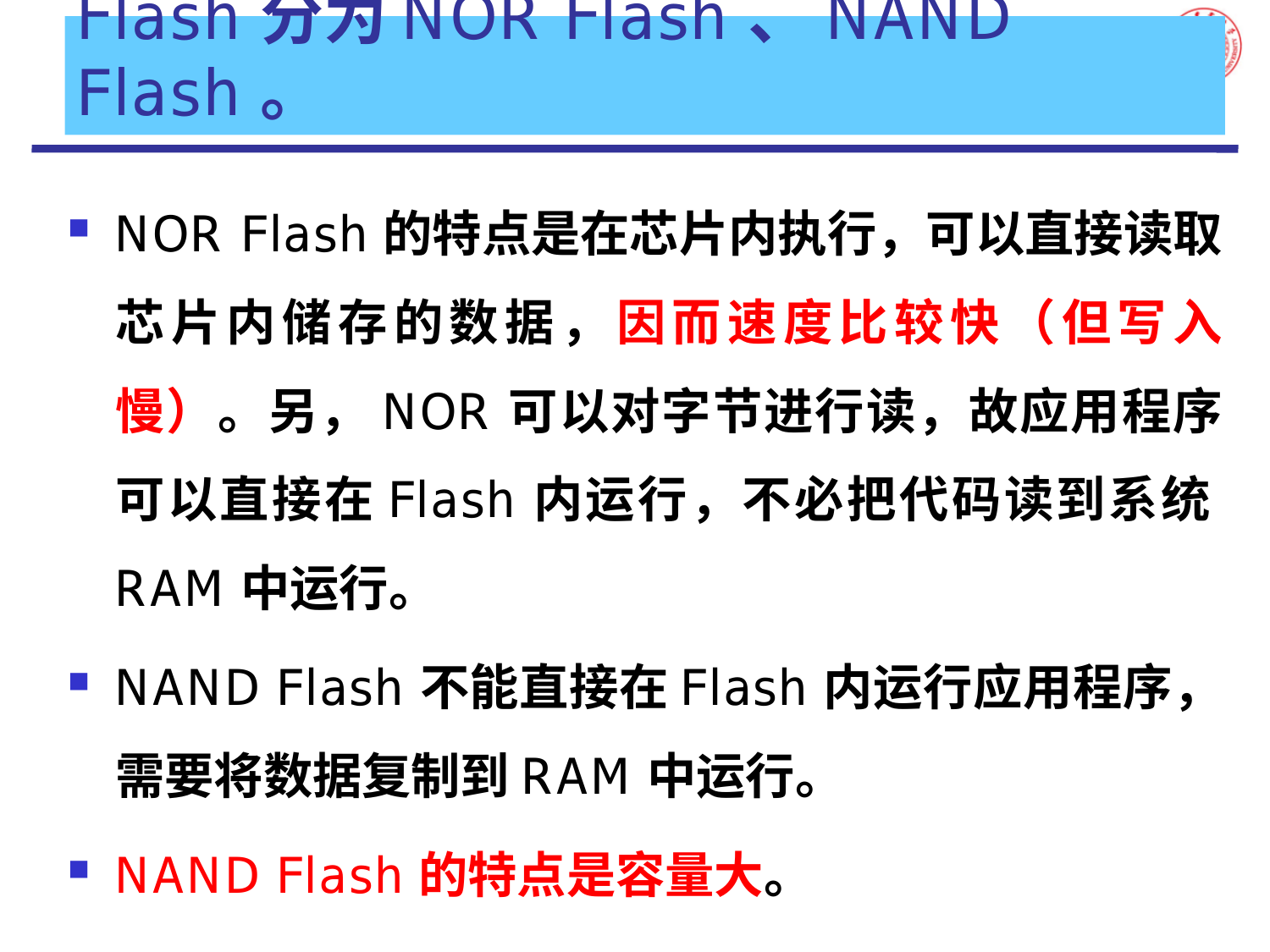

# Flash分为NOR Flash、NAND Flash。
NOR Flash的特点是在芯片内执行，可以直接读取芯片内储存的数据，因而速度比较快（但写入慢）。另，NOR可以对字节进行读，故应用程序可以直接在Flash内运行，不必把代码读到系统RAM中运行。
NAND Flash不能直接在Flash内运行应用程序，需要将数据复制到RAM中运行。
NAND Flash的特点是容量大。